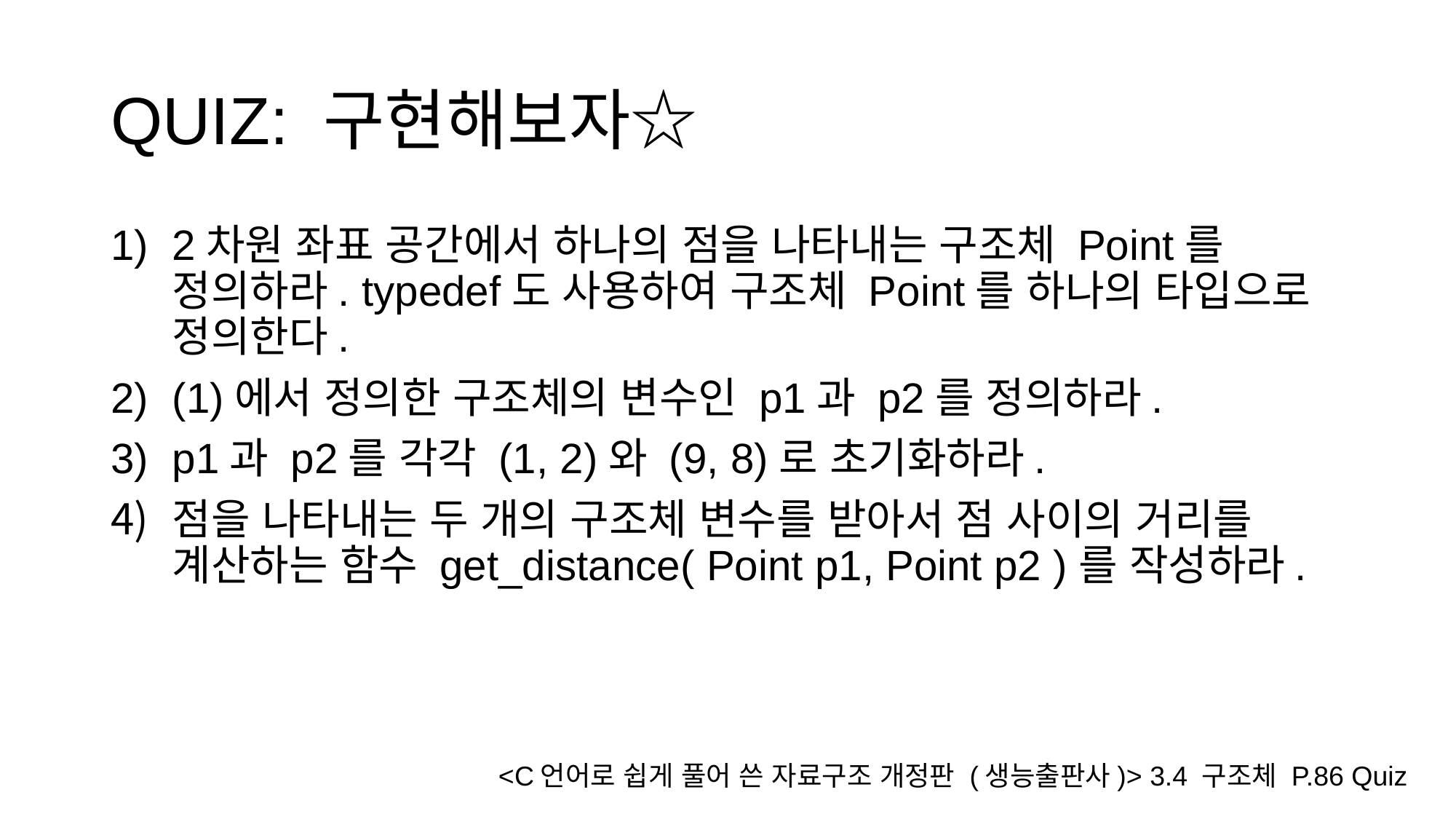

# QUIZ: 구현해보자☆
2차원 좌표 공간에서 하나의 점을 나타내는 구조체 Point를 정의하라. typedef도 사용하여 구조체 Point를 하나의 타입으로 정의한다.
(1)에서 정의한 구조체의 변수인 p1과 p2를 정의하라.
p1과 p2를 각각 (1, 2)와 (9, 8)로 초기화하라.
점을 나타내는 두 개의 구조체 변수를 받아서 점 사이의 거리를 계산하는 함수 get_distance( Point p1, Point p2 )를 작성하라.
<C언어로 쉽게 풀어 쓴 자료구조 개정판 (생능출판사)> 3.4 구조체 P.86 Quiz